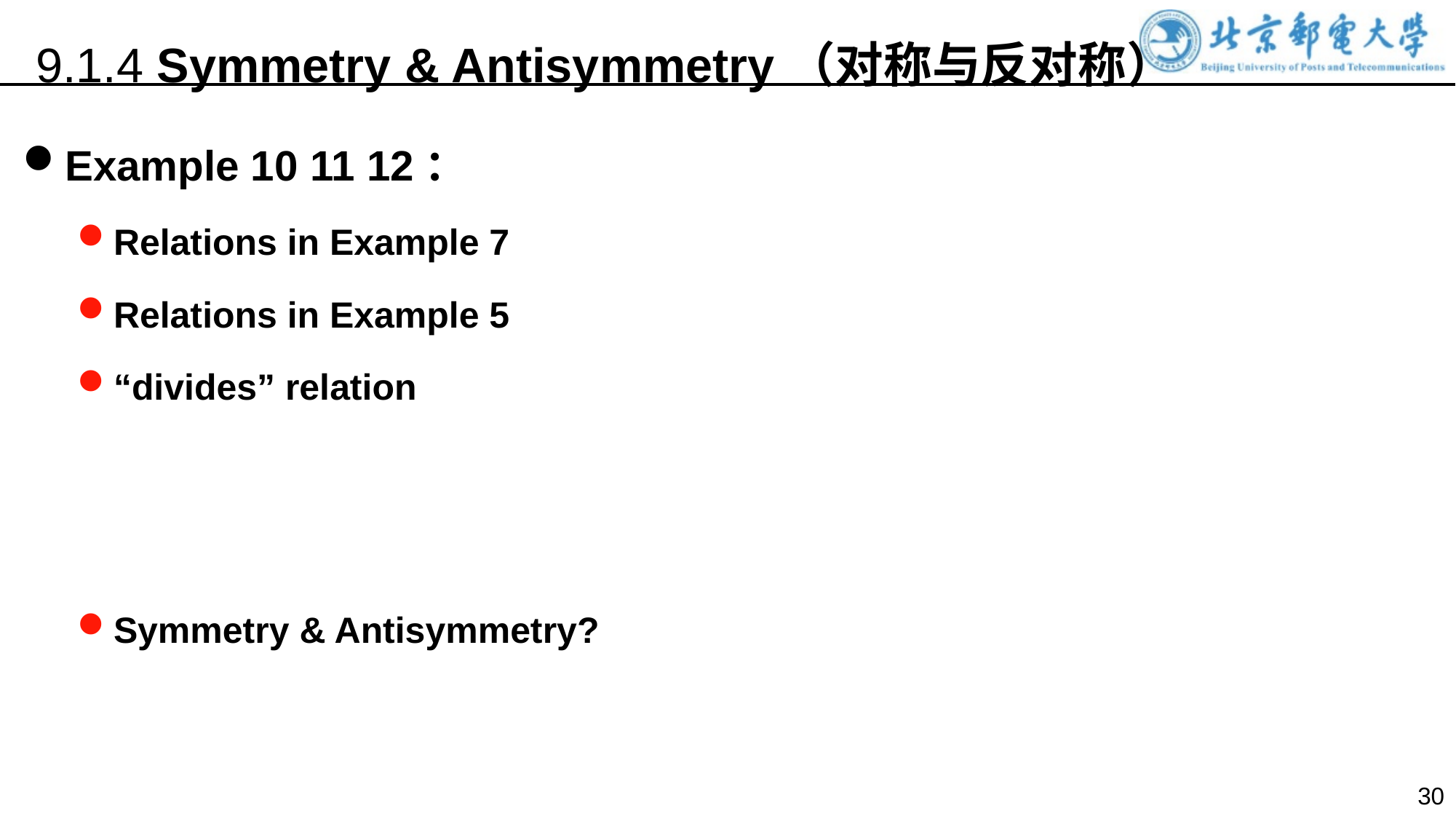

9.1.4 Symmetry & Antisymmetry（对称与反对称）
Example 10 11 12：
Relations in Example 7
Relations in Example 5
“divides” relation

Symmetry & Antisymmetry?